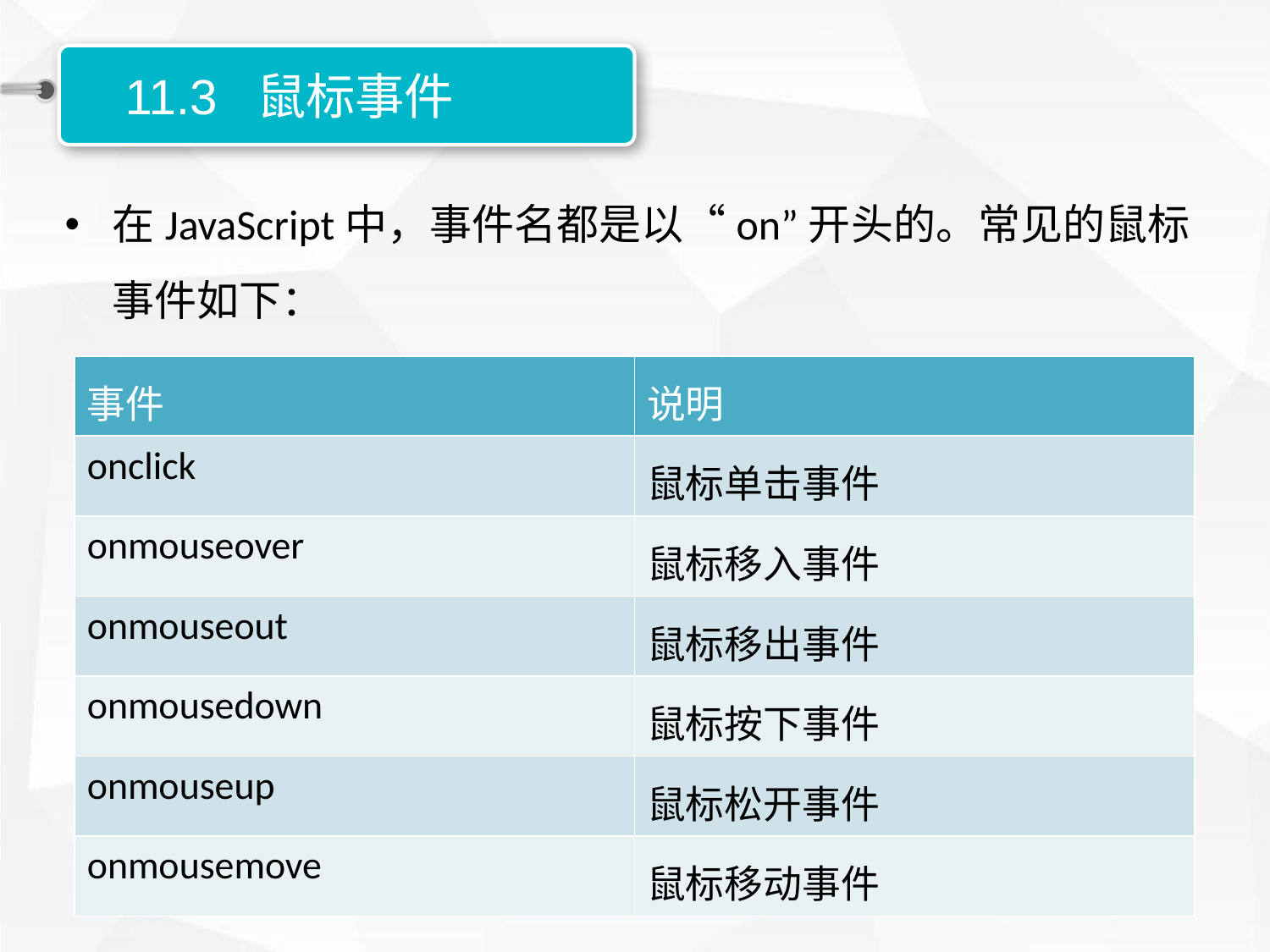

11.3  鼠标事件

在JavaScript中，事件名都是以“on”开头的。常见的鼠标事件如下：
| 事件 | 说明 |
| --- | --- |
| onclick | 鼠标单击事件 |
| onmouseover | 鼠标移入事件 |
| onmouseout | 鼠标移出事件 |
| onmousedown | 鼠标按下事件 |
| onmouseup | 鼠标松开事件 |
| onmousemove | 鼠标移动事件 |